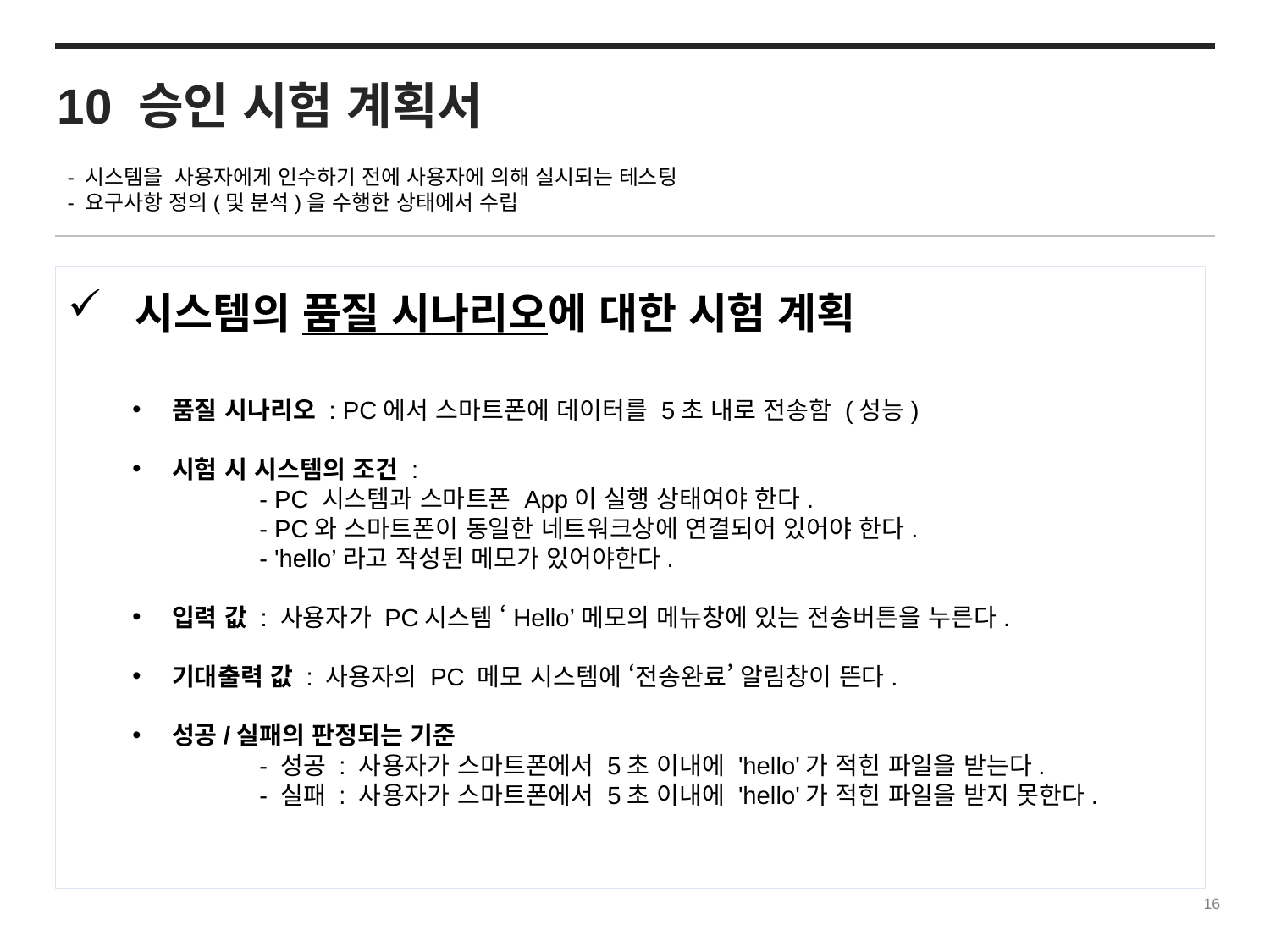

10 승인 시험 계획서
- 시스템을  사용자에게 인수하기 전에 사용자에 의해 실시되는 테스팅
- 요구사항 정의(및 분석)을 수행한 상태에서 수립

 시스템의 품질 시나리오에 대한 시험 계획

품질 시나리오 : PC에서 스마트폰에 데이터를 5초 내로 전송함 (성능)

시험 시 시스템의 조건 :
	- PC 시스템과 스마트폰 App이 실행 상태여야 한다.
	- PC와 스마트폰이 동일한 네트워크상에 연결되어 있어야 한다.
	- 'hello’라고 작성된 메모가 있어야한다.
입력 값 : 사용자가 PC시스템 ‘Hello’메모의 메뉴창에 있는 전송버튼을 누른다.

기대출력 값 : 사용자의 PC 메모 시스템에 ‘전송완료’ 알림창이 뜬다.
성공/실패의 판정되는 기준
	- 성공 : 사용자가 스마트폰에서 5초 이내에 'hello'가 적힌 파일을 받는다.
	- 실패 : 사용자가 스마트폰에서 5초 이내에 'hello'가 적힌 파일을 받지 못한다.